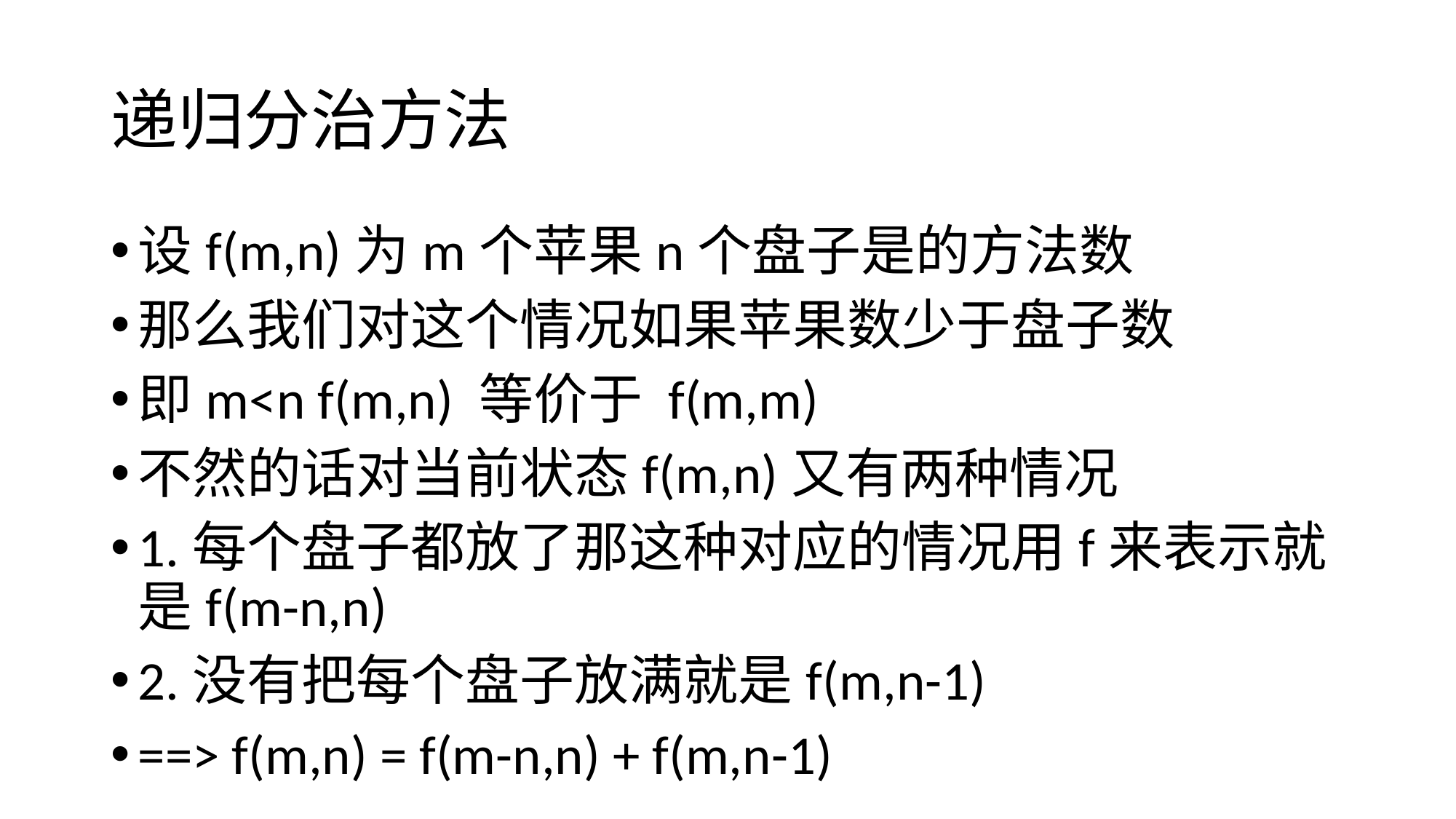

# 递归分治方法
设f(m,n)为m个苹果n个盘子是的方法数
那么我们对这个情况如果苹果数少于盘子数
即m<n f(m,n) 等价于 f(m,m)
不然的话对当前状态f(m,n)又有两种情况
1.每个盘子都放了那这种对应的情况用f来表示就是f(m-n,n)
2.没有把每个盘子放满就是f(m,n-1)
==> f(m,n) = f(m-n,n) + f(m,n-1)